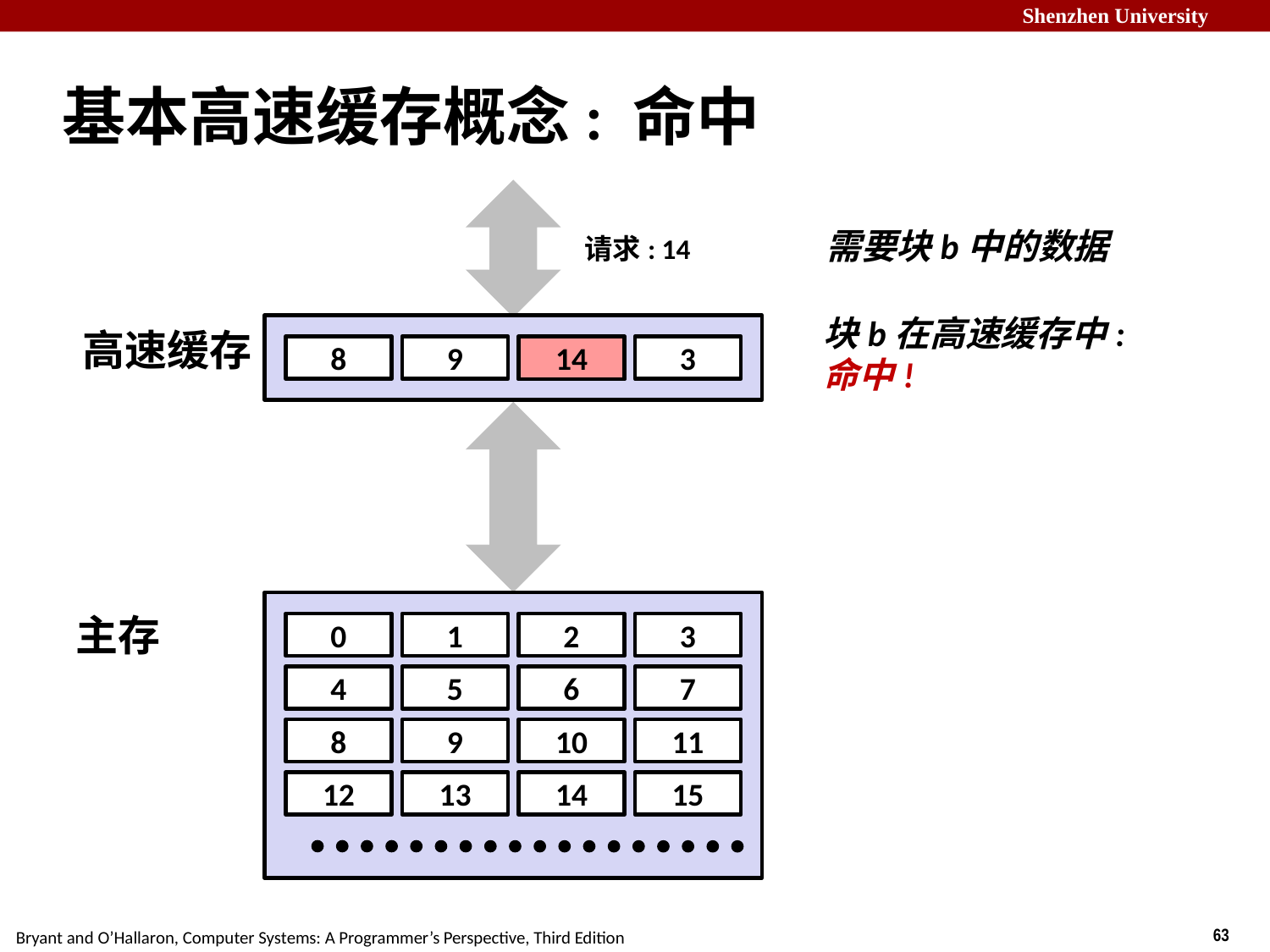

# 基本高速缓存概念: 命中

需要块b中的数据
请求: 14
块b在高速缓存中:
命中!

高速缓存
8
9
14
3
14

主存
0
1
2
3
4
5
6
7
8
9
10
11
12
13
14
15